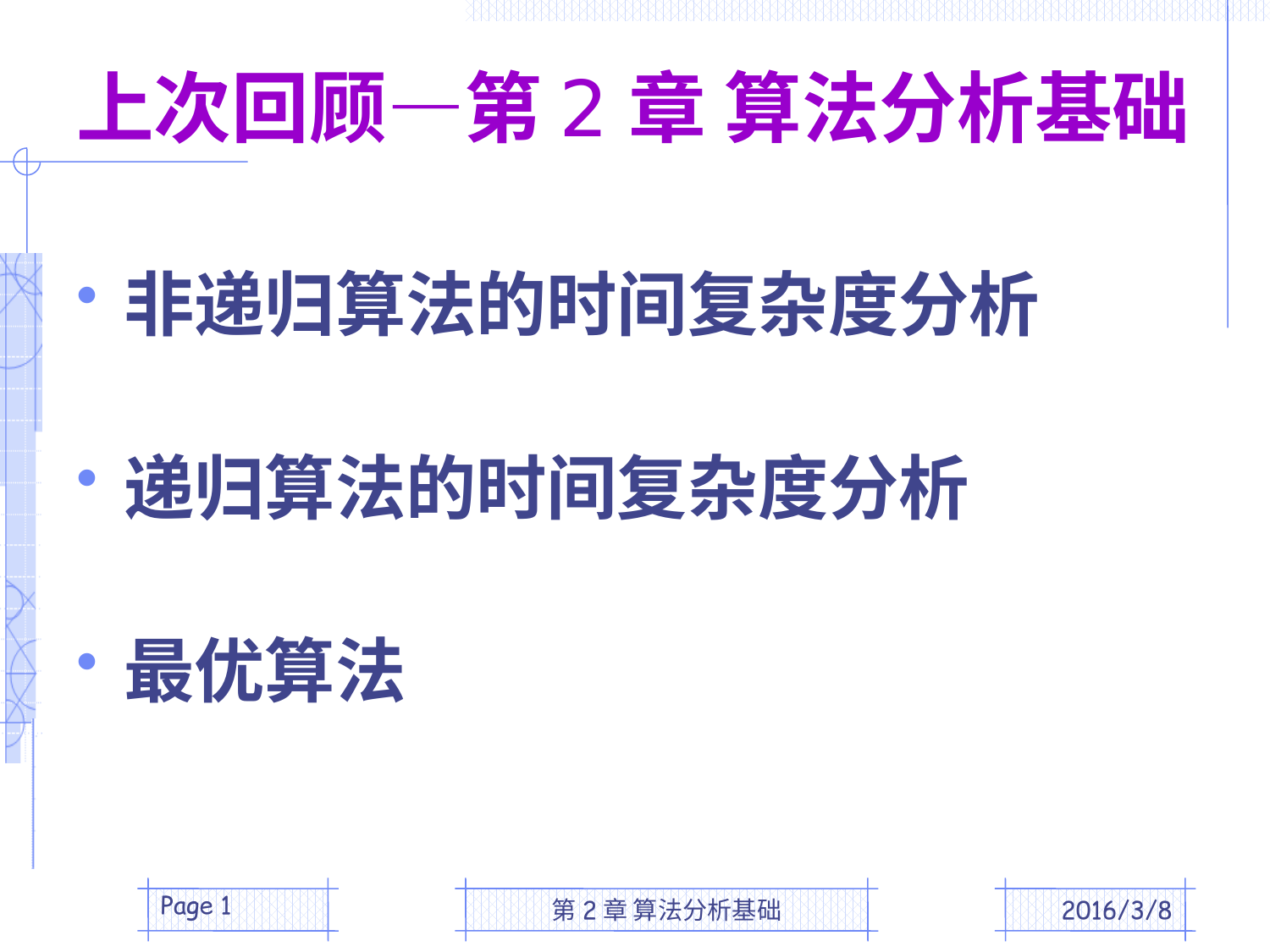

# 上次回顾—第2章 算法分析基础
非递归算法的时间复杂度分析
递归算法的时间复杂度分析
最优算法

Page 1
第2章 算法分析基础
2016/3/8